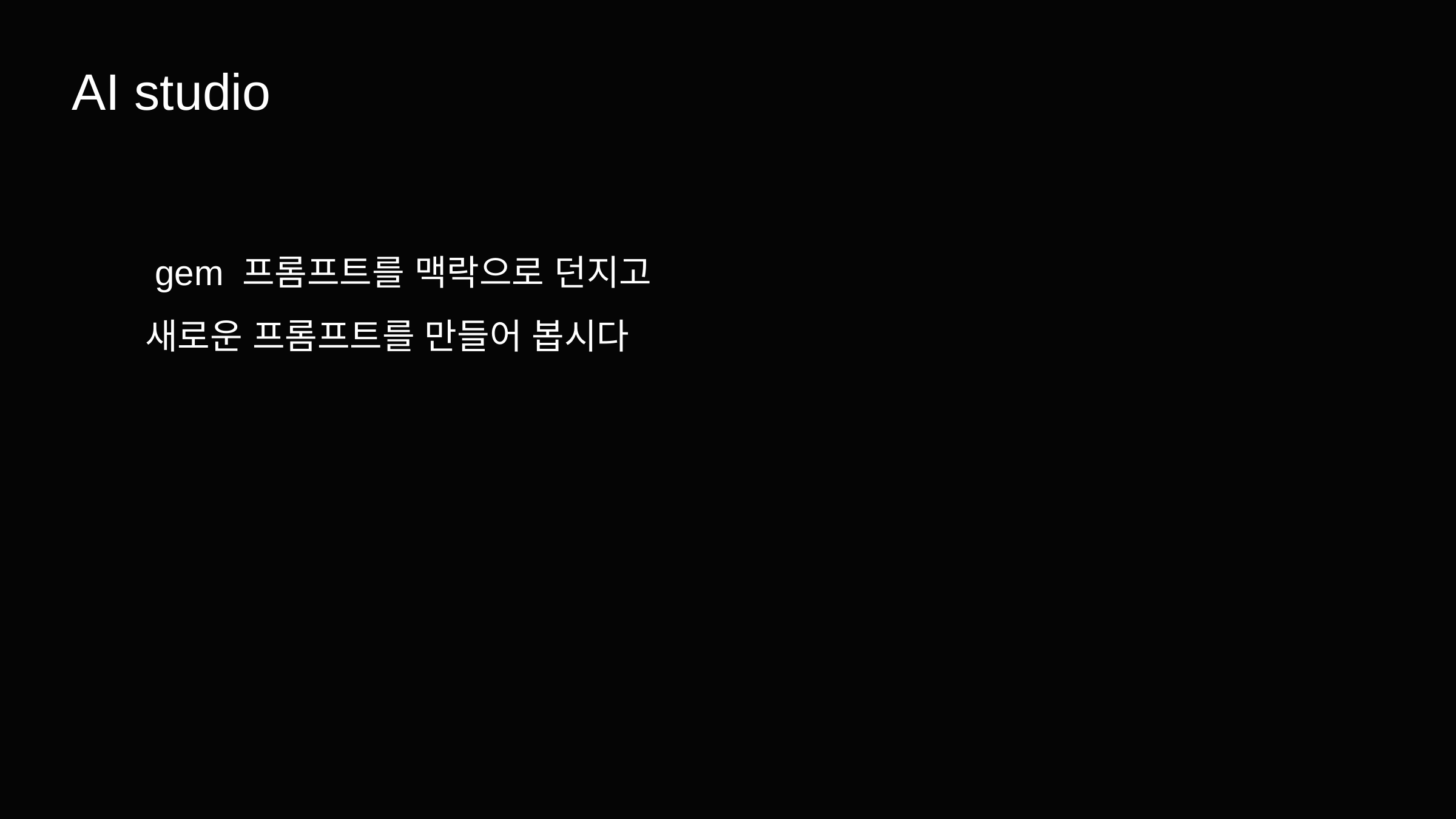

AI studio
 gem 프롬프트를 맥락으로 던지고
새로운 프롬프트를 만들어 봅시다